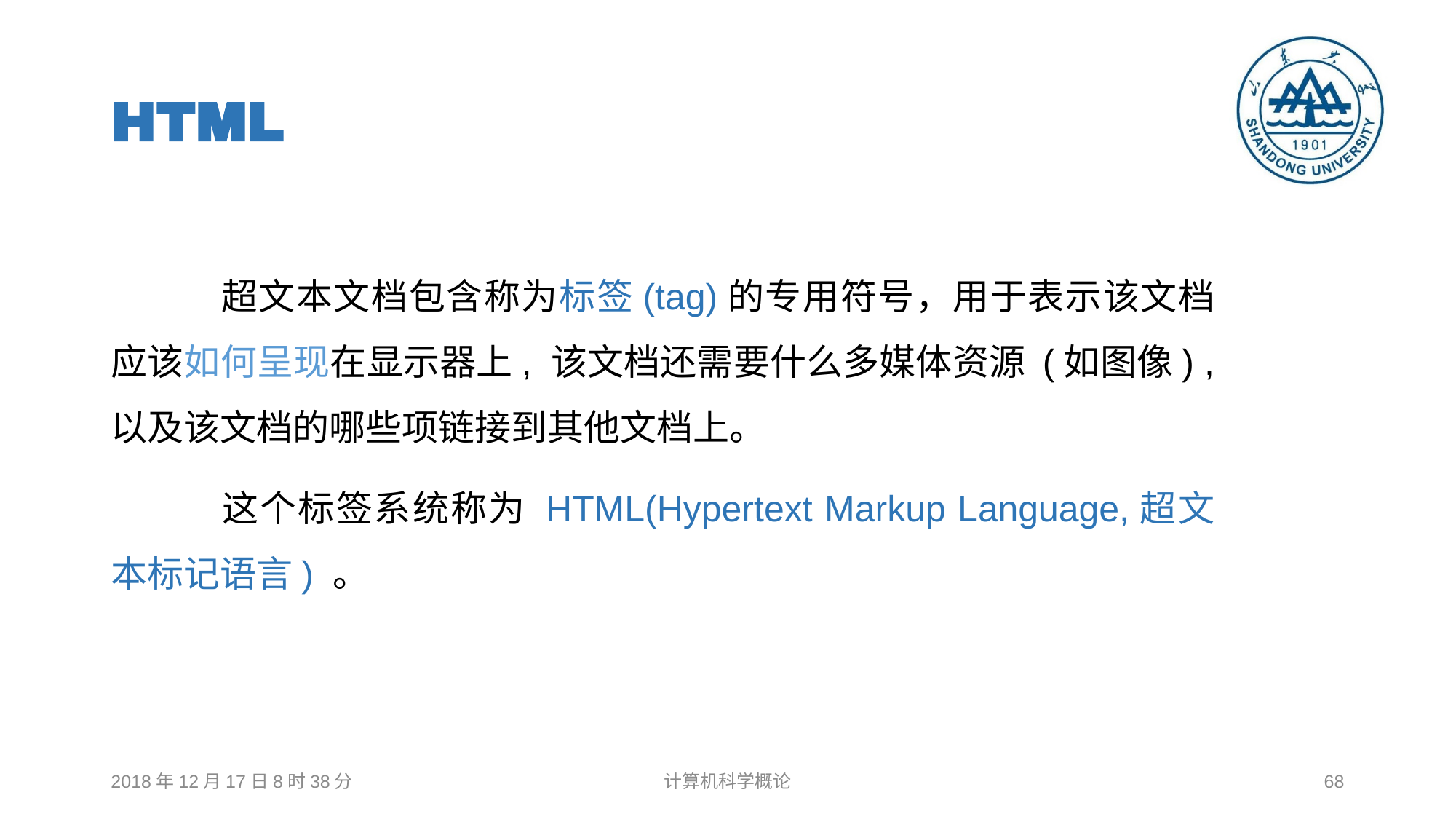

# HTML
	超文本文档包含称为标签(tag)的专用符号，用于表示该文档应该如何呈现在显示器上, 该文档还需要什么多媒体资源 (如图像) , 以及该文档的哪些项链接到其他文档上。
	这个标签系统称为 HTML(Hypertext Markup Language,超文本标记语言) 。
2018年12月17日8时38分
计算机科学概论
68